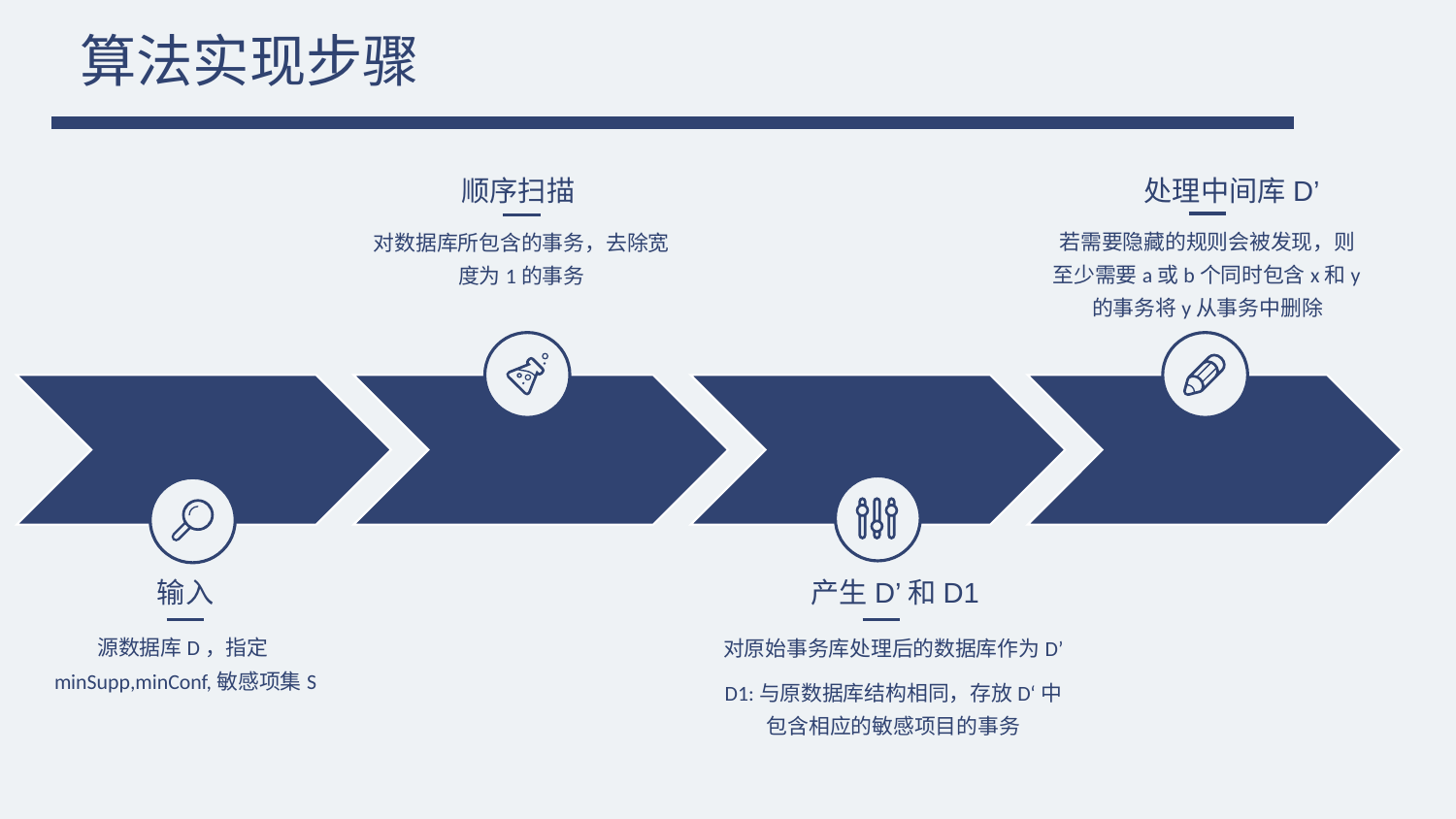

算法实现步骤
顺序扫描
处理中间库D’
若需要隐藏的规则会被发现，则至少需要a或b个同时包含x和y的事务将y从事务中删除
对数据库所包含的事务，去除宽度为1的事务

输入
产生D’和D1
源数据库D，指定minSupp,minConf,敏感项集S
对原始事务库处理后的数据库作为D’
D1:与原数据库结构相同，存放D‘中包含相应的敏感项目的事务